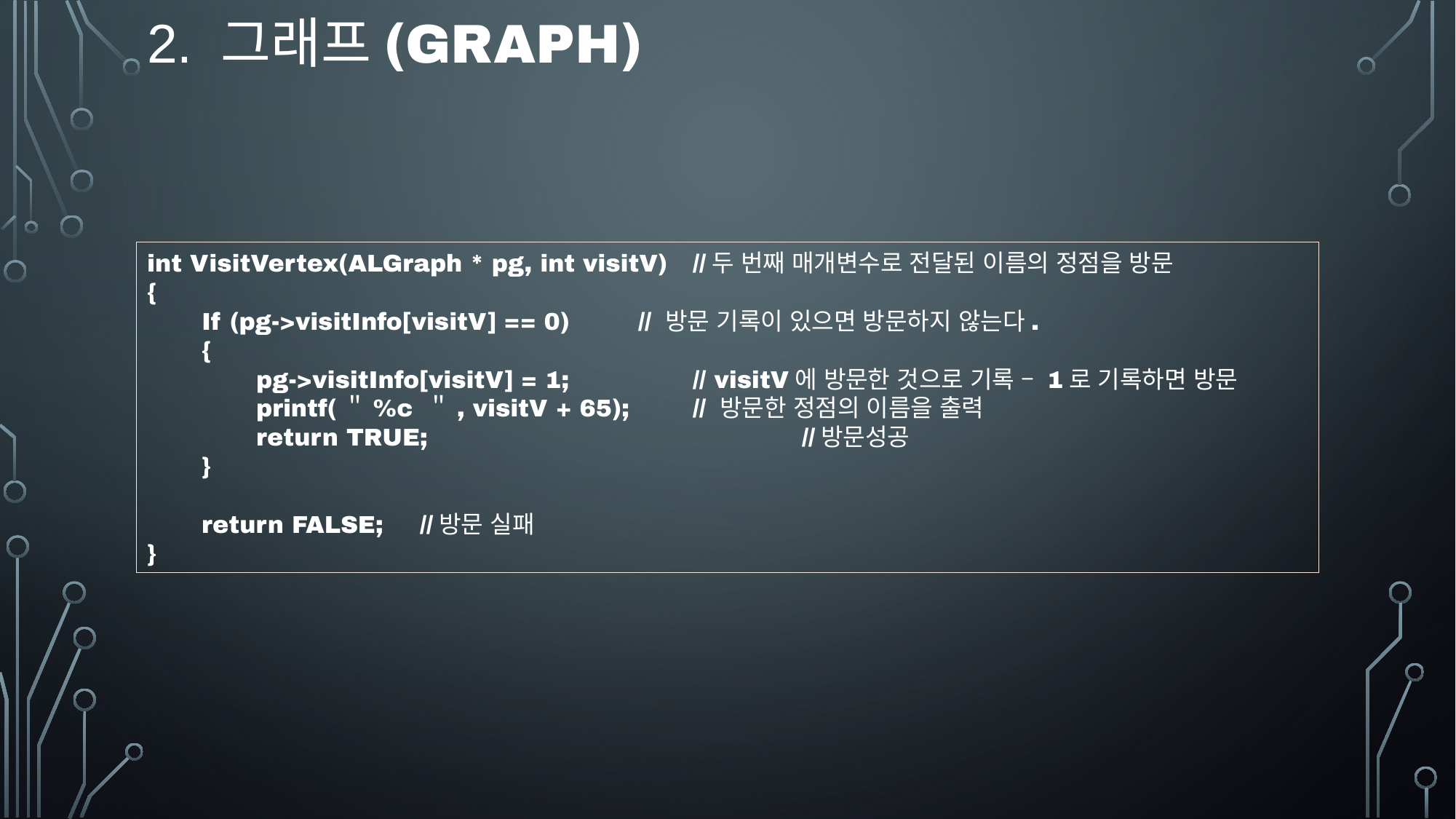

# 2. 그래프(Graph)
int VisitVertex(ALGraph * pg, int visitV)	//두 번째 매개변수로 전달된 이름의 정점을 방문
{
If (pg->visitInfo[visitV] == 0)	// 방문 기록이 있으면 방문하지 않는다.
{
pg->visitInfo[visitV] = 1;		// visitV에 방문한 것으로 기록 – 1로 기록하면 방문
printf(＂%c ＂, visitV + 65);	// 방문한 정점의 이름을 출력
return TRUE;				//방문성공
}

return FALSE;	//방문 실패
}